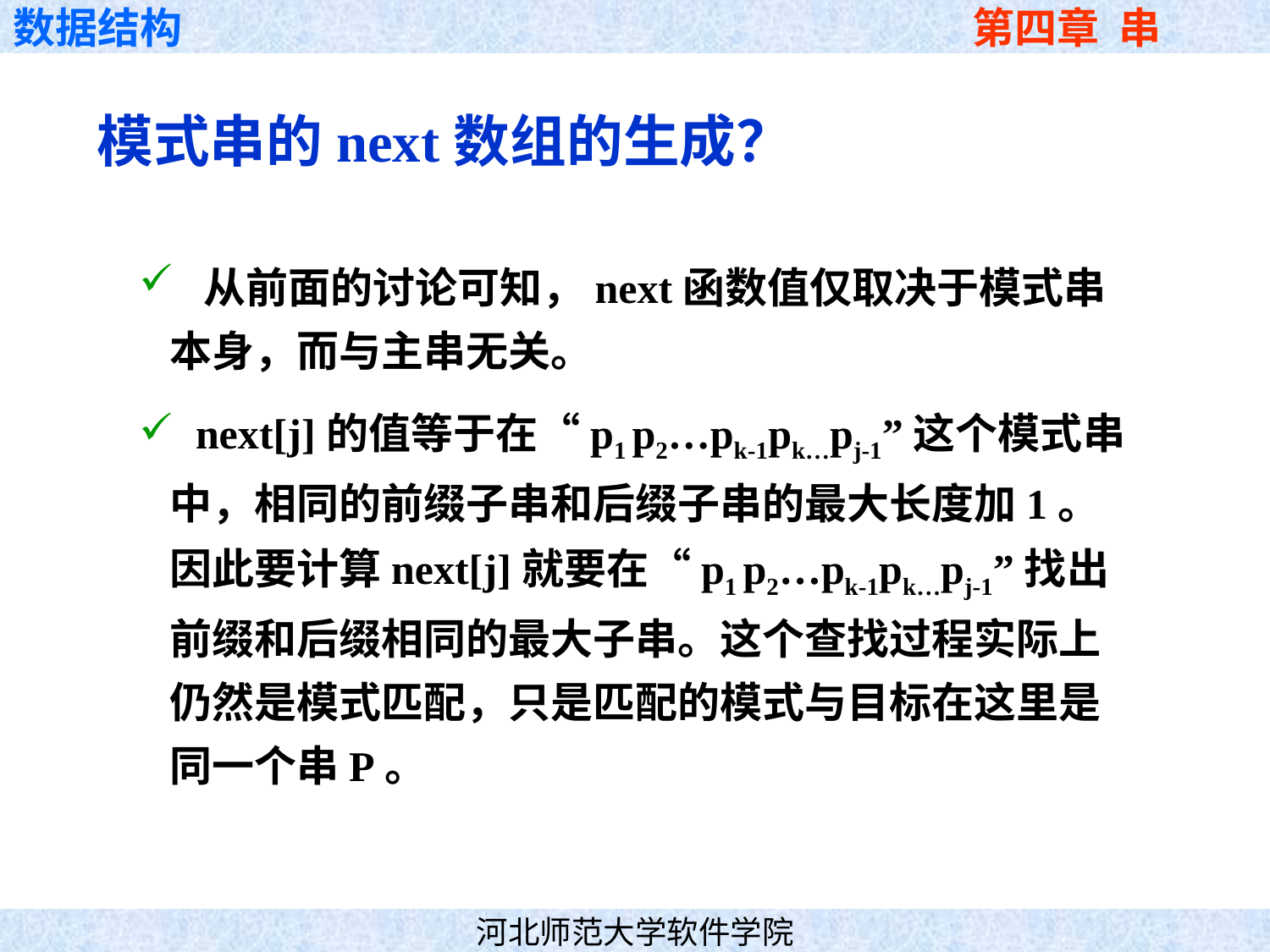

模式串的next数组的生成？
  从前面的讨论可知，next函数值仅取决于模式串本身，而与主串无关。
  next[j]的值等于在“p1 p2…pk-1pk…pj-1”这个模式串中，相同的前缀子串和后缀子串的最大长度加1。因此要计算next[j]就要在“p1 p2…pk-1pk…pj-1”找出前缀和后缀相同的最大子串。这个查找过程实际上仍然是模式匹配，只是匹配的模式与目标在这里是同一个串P。